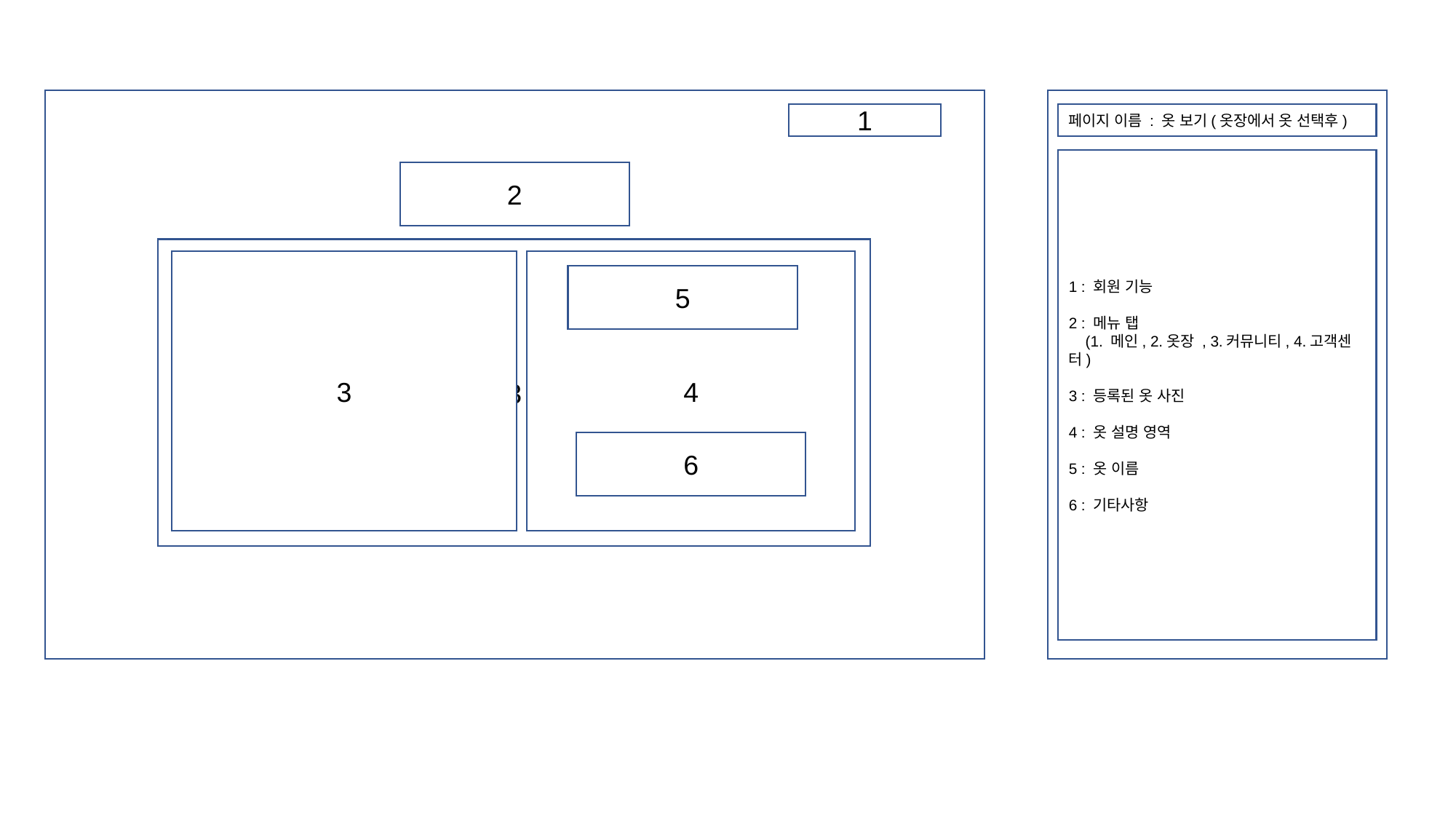

1
페이지 이름 : 옷 보기(옷장에서 옷 선택후)
1 : 회원 기능

2 : 메뉴 탭
    (1. 메인, 2.옷장 , 3.커뮤니티, 4.고객센터)

3 : 등록된 옷 사진

4 : 옷 설명 영역

5 : 옷 이름

6 : 기타사항
2
3
3
4
5
6